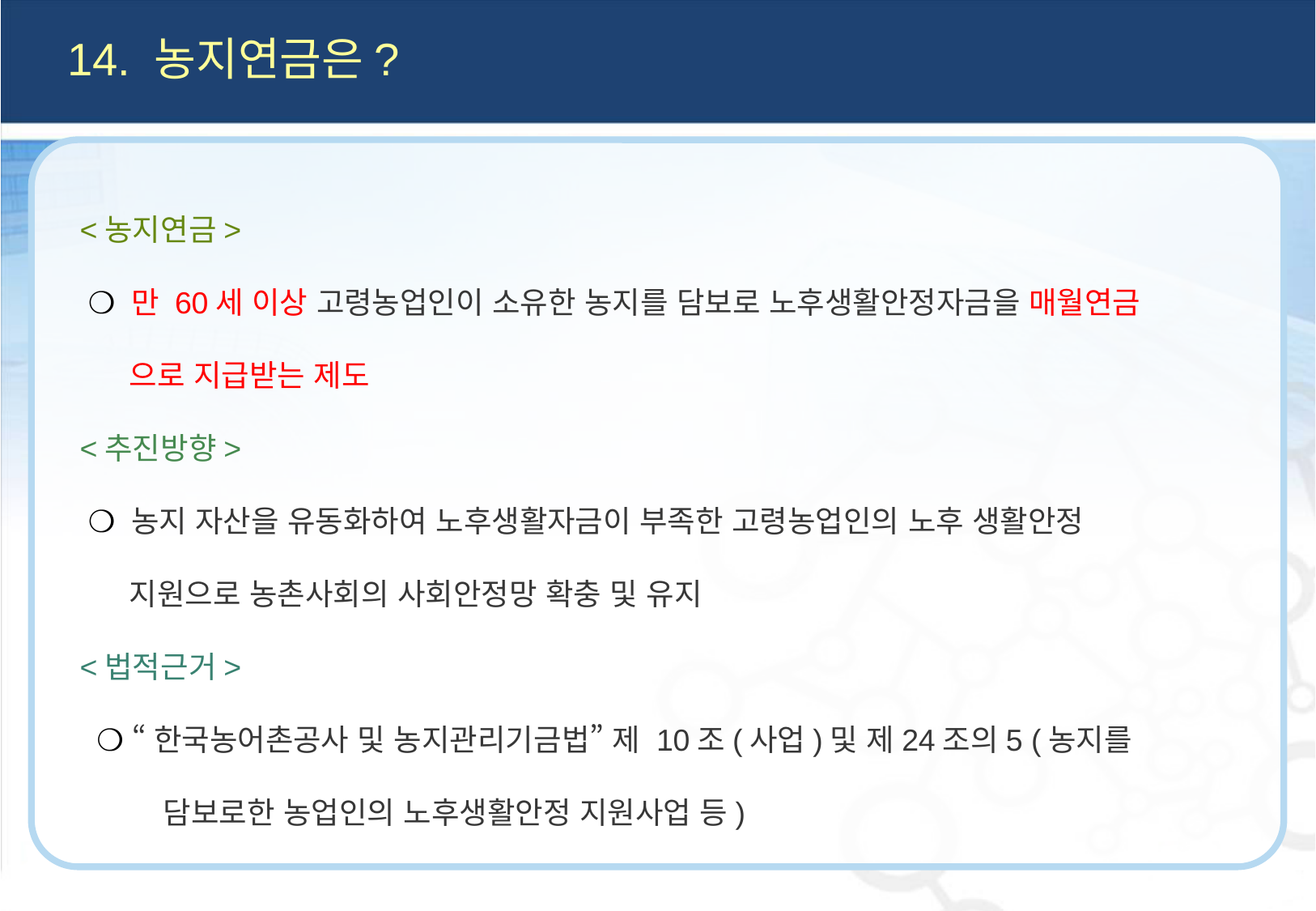

14. 농지연금은?

<농지연금>
 ❍ 만 60세 이상 고령농업인이 소유한 농지를 담보로 노후생활안정자금을 매월연금
     으로 지급받는 제도
<추진방향>
 ❍ 농지 자산을 유동화하여 노후생활자금이 부족한 고령농업인의 노후 생활안정
     지원으로 농촌사회의 사회안정망 확충 및 유지
<법적근거>
  ❍ “한국농어촌공사 및 농지관리기금법” 제 10조(사업)및 제24조의5 (농지를
         담보로한 농업인의 노후생활안정 지원사업 등)